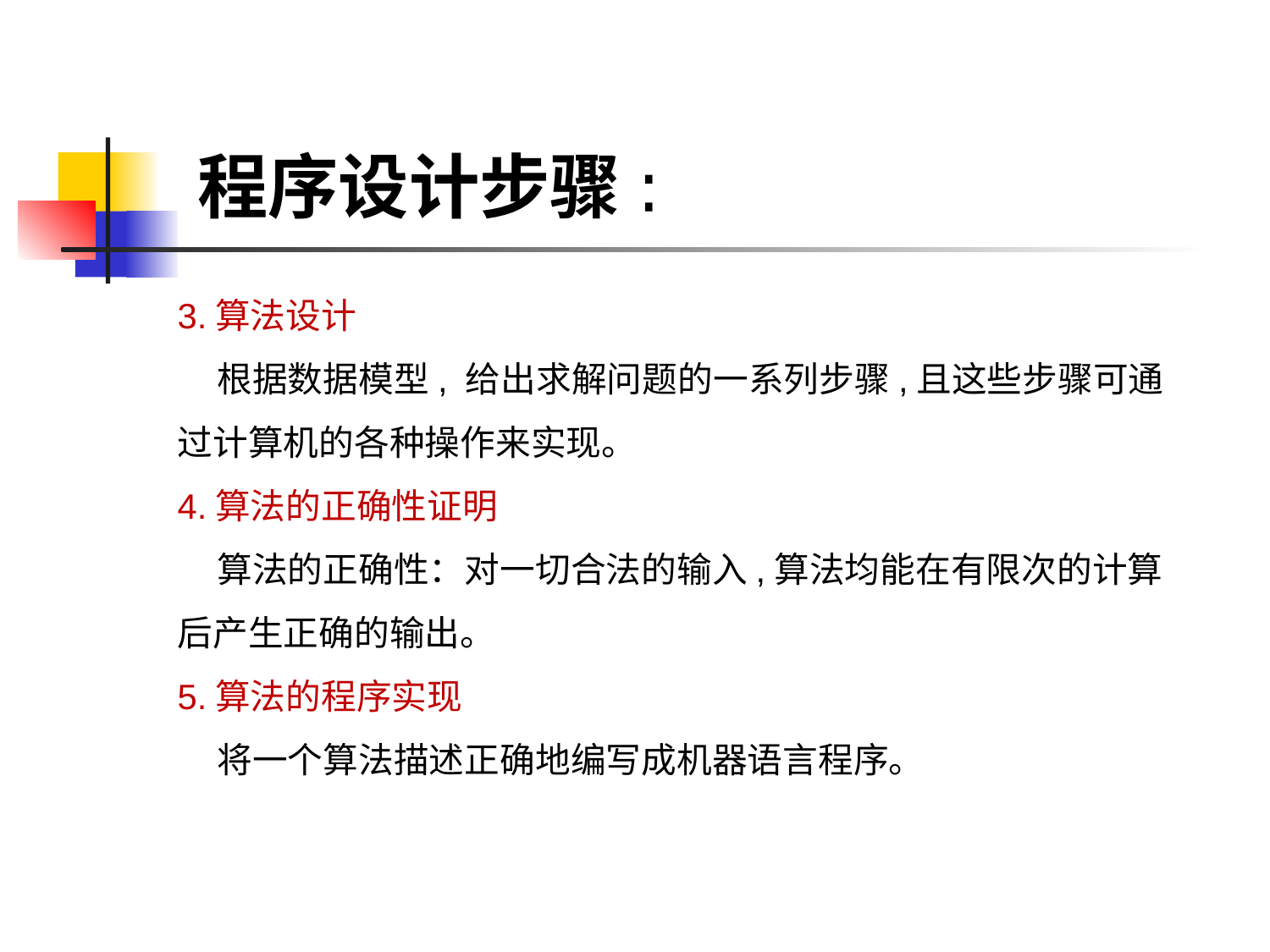

# 程序设计步骤:
3.算法设计
    根据数据模型, 给出求解问题的一系列步骤,且这些步骤可通过计算机的各种操作来实现。
4.算法的正确性证明
    算法的正确性：对一切合法的输入,算法均能在有限次的计算后产生正确的输出。
5.算法的程序实现
    将一个算法描述正确地编写成机器语言程序。